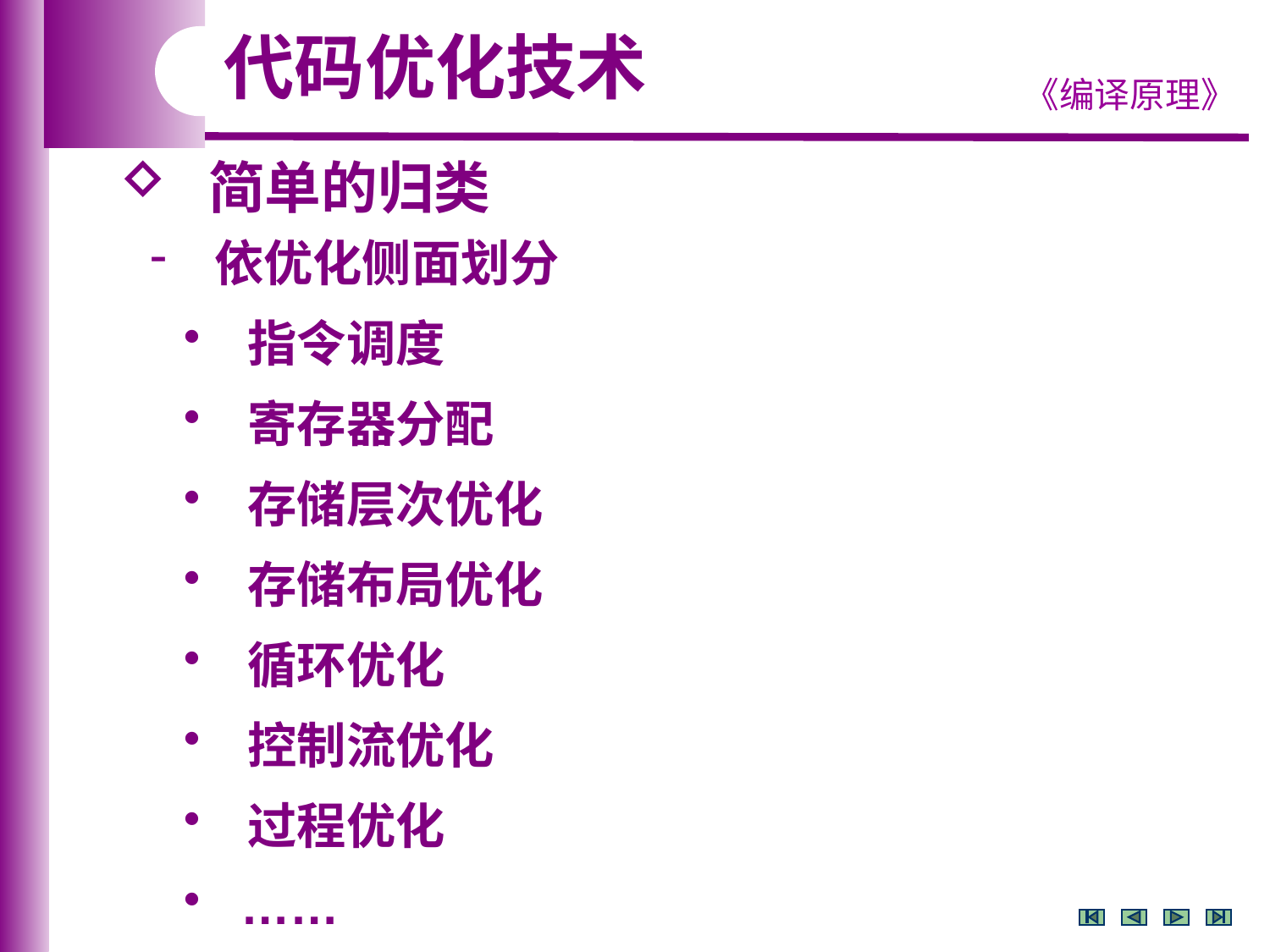

代码优化技术
  简单的归类
  依优化侧面划分

  指令调度

  寄存器分配

  存储层次优化

  存储布局优化

  循环优化

  控制流优化

  过程优化

  ……